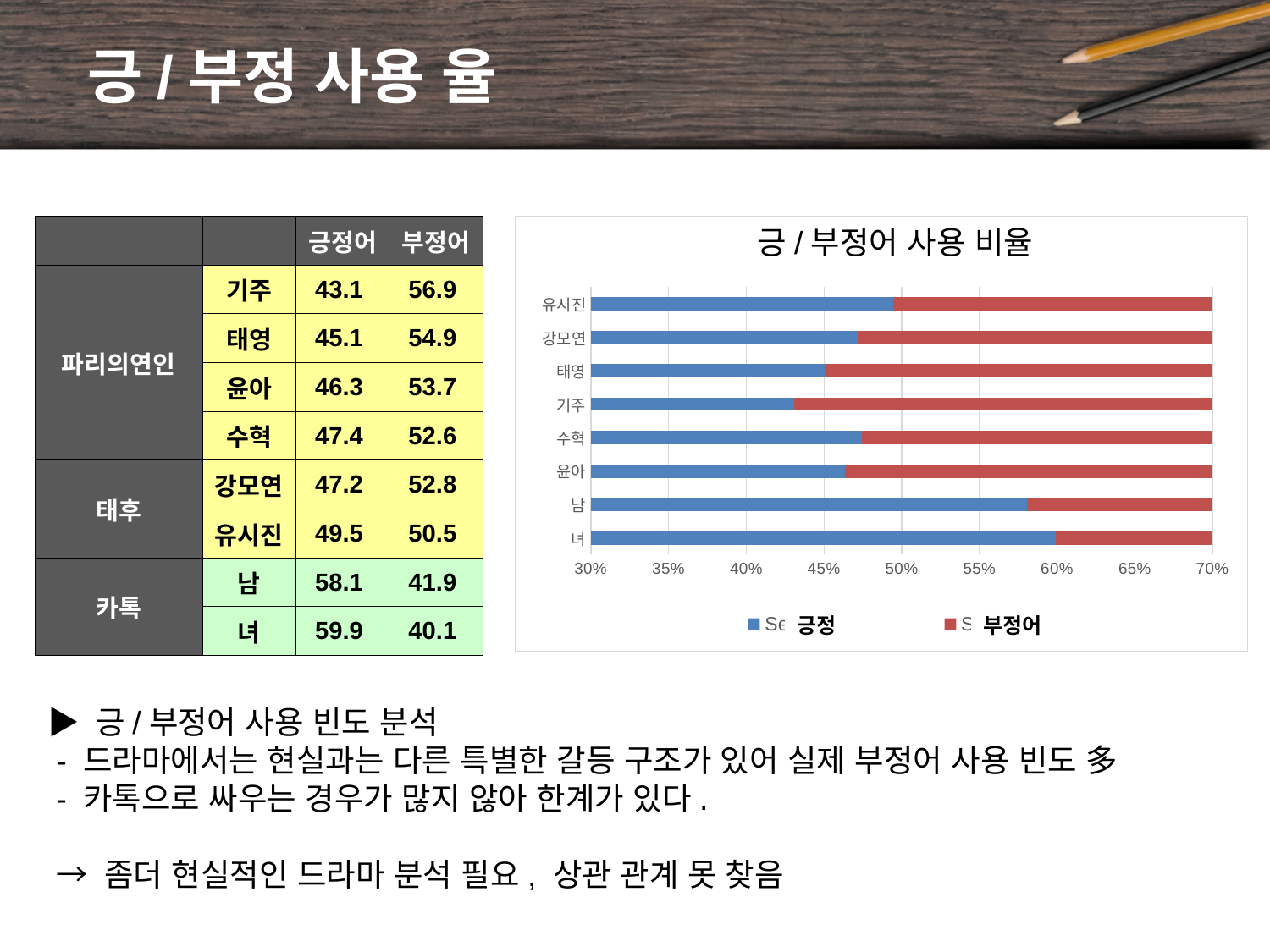

# 긍/부정 사용 율
|  |  | 긍정어 | 부정어 |
| --- | --- | --- | --- |
| 파리의연인 | 기주 | 43.1 | 56.9 |
|  | 태영 | 45.1 | 54.9 |
|  | 윤아 | 46.3 | 53.7 |
|  | 수혁 | 47.4 | 52.6 |
| 태후 | 강모연 | 47.2 | 52.8 |
|  | 유시진 | 49.5 | 50.5 |
| 카톡 | 남 | 58.1 | 41.9 |
|  | 녀 | 59.9 | 40.1 |

### Chart

| Category |  |  |
|---|---|---|
| 녀 | 59.920210000000004 | 40.07979 |
| 남 | 58.07518 | 41.924820000000004 |
| 윤아 | 46.323530000000005 | 53.67647 |
| 수혁 | 47.447449999999996 | 52.552550000000004 |
| 기주 | 43.06785 | 56.93215000000001 |
| 태영 | 45.06369 | 54.936310000000006 |
| 강모연 | 47.176080000000006 | 52.82392 |
| 유시진 | 49.45055 | 50.54945 |
긍/부정어 사용 비율
긍정
부정어
▶ 긍/부정어 사용 빈도 분석
 - 드라마에서는 현실과는 다른 특별한 갈등 구조가 있어 실제 부정어 사용 빈도 多
 - 카톡으로 싸우는 경우가 많지 않아 한계가 있다.

 → 좀더 현실적인 드라마 분석 필요, 상관 관계 못 찾음